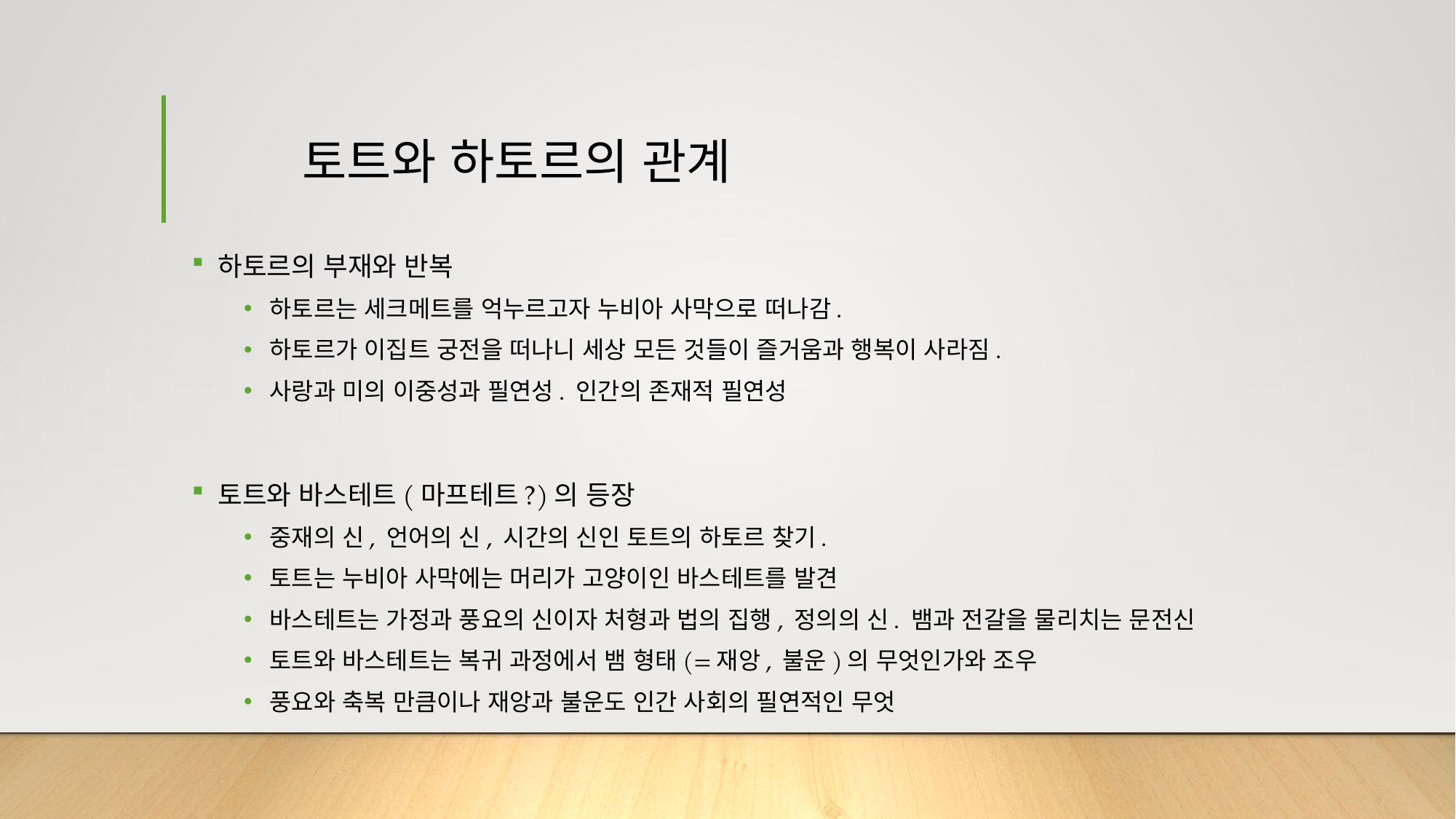

# 토트와 하토르의 관계
하토르의 부재와 반복
하토르는 세크메트를 억누르고자 누비아 사막으로 떠나감.
하토르가 이집트 궁전을 떠나니 세상 모든 것들이 즐거움과 행복이 사라짐.
사랑과 미의 이중성과 필연성. 인간의 존재적 필연성

토트와 바스테트(마프테트?)의 등장
중재의 신, 언어의 신, 시간의 신인 토트의 하토르 찾기.
토트는 누비아 사막에는 머리가 고양이인 바스테트를 발견
바스테트는 가정과 풍요의 신이자 처형과 법의 집행, 정의의 신. 뱀과 전갈을 물리치는 문전신
토트와 바스테트는 복귀 과정에서 뱀 형태(=재앙, 불운)의 무엇인가와 조우
풍요와 축복 만큼이나 재앙과 불운도 인간 사회의 필연적인 무엇